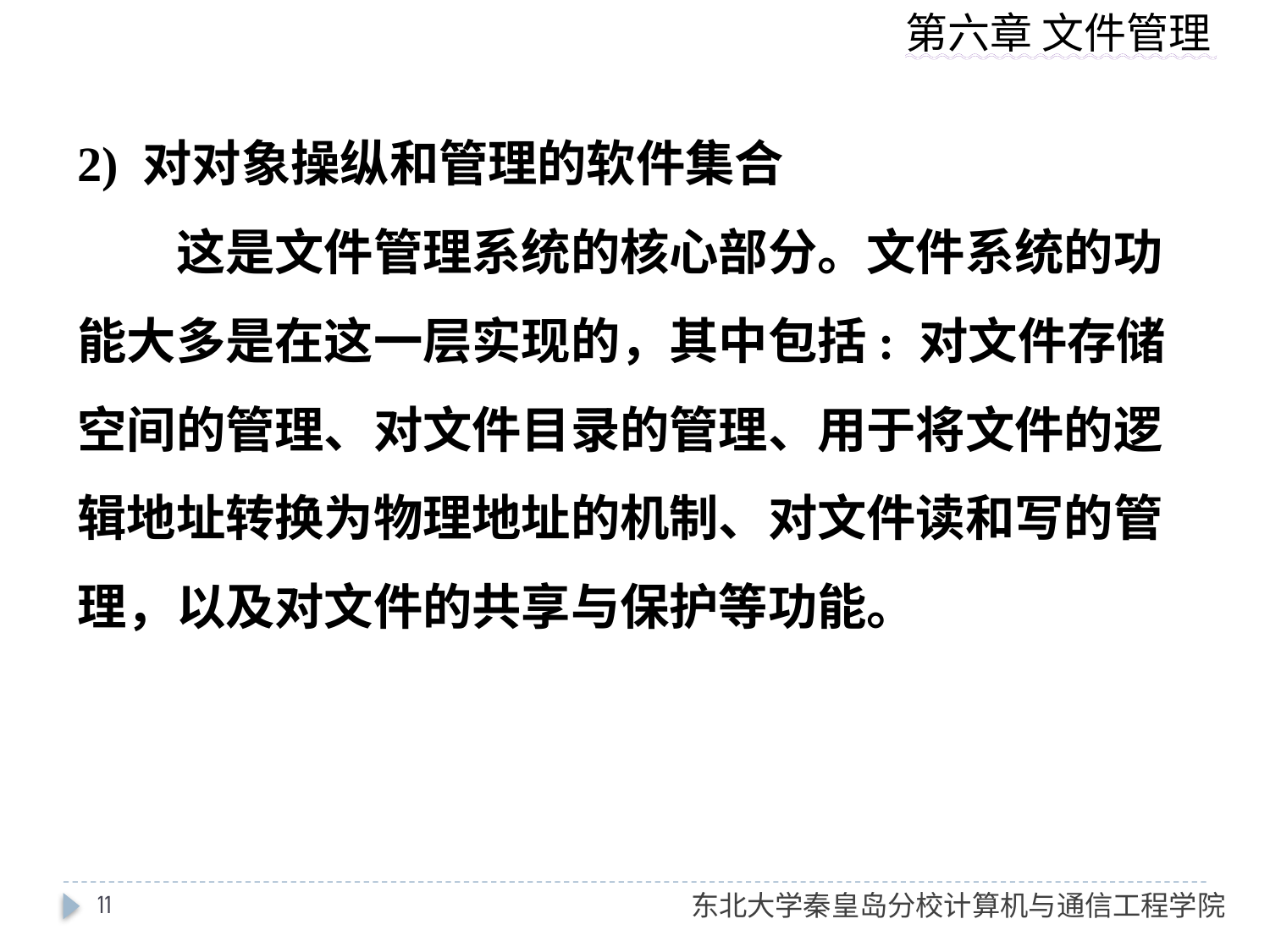

2) 对对象操纵和管理的软件集合
　　这是文件管理系统的核心部分。文件系统的功能大多是在这一层实现的，其中包括: 对文件存储空间的管理、对文件目录的管理、用于将文件的逻辑地址转换为物理地址的机制、对文件读和写的管理，以及对文件的共享与保护等功能。

11